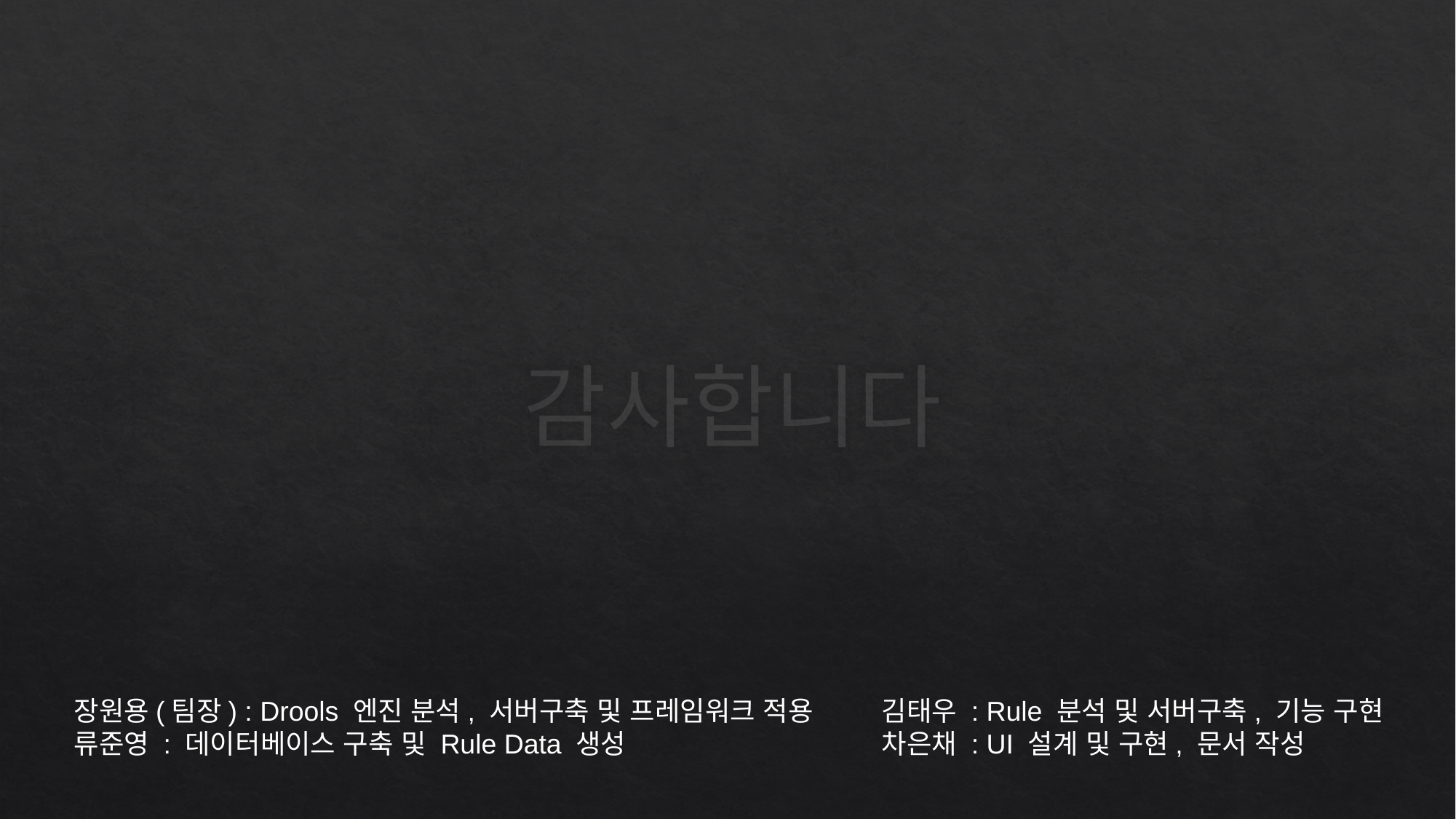

# 감사합니다
장원용(팀장) : Drools 엔진 분석, 서버구축 및 프레임워크 적용
류준영 : 데이터베이스 구축 및 Rule Data 생성
김태우 : Rule 분석 및 서버구축, 기능 구현
차은채 : UI 설계 및 구현, 문서 작성